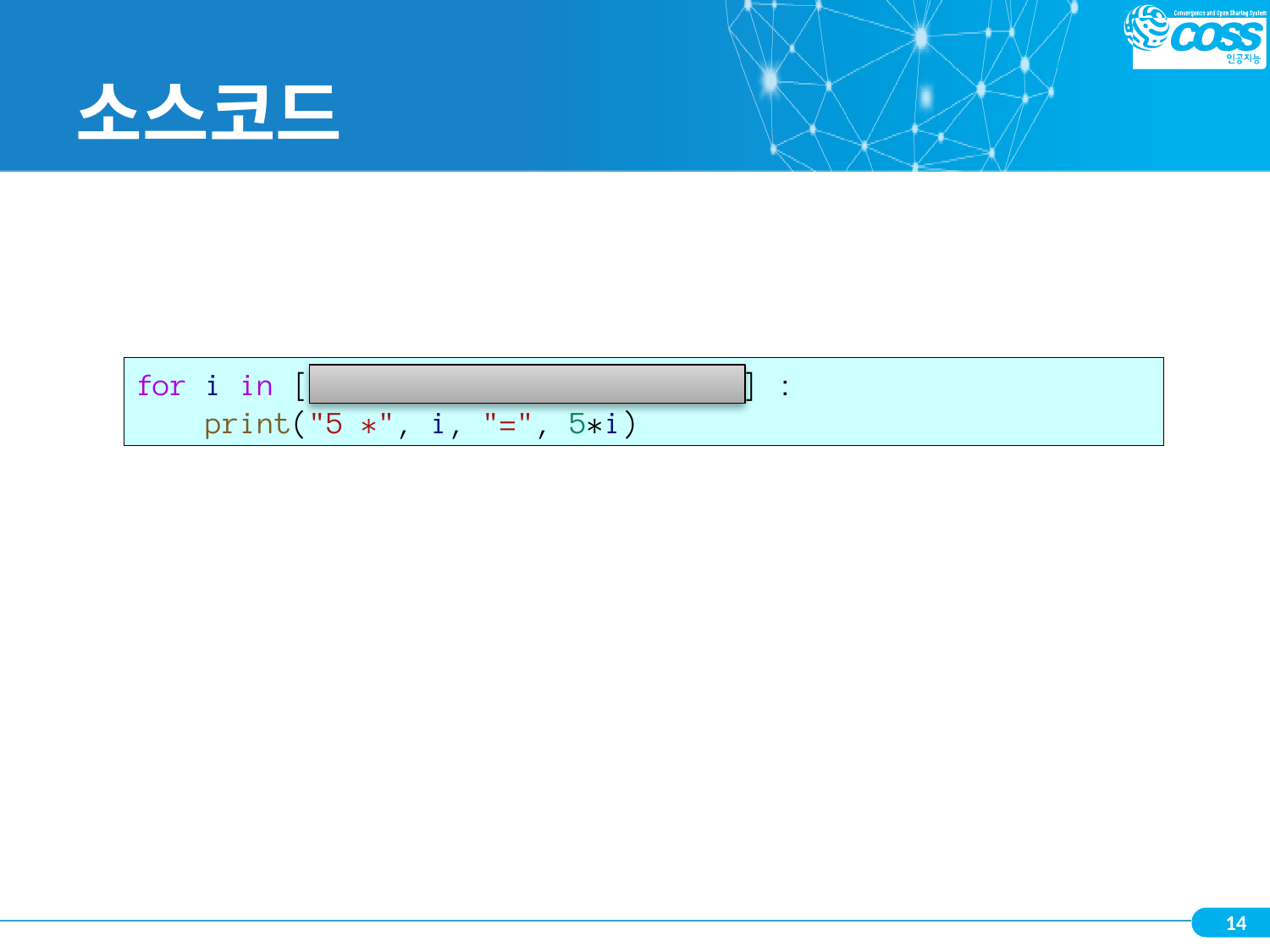

# 소스코드
for i in [1, 2, 3, 4, 5, 6, 7, 8, 9] :
    print("5 *", i, "=", 5*i)